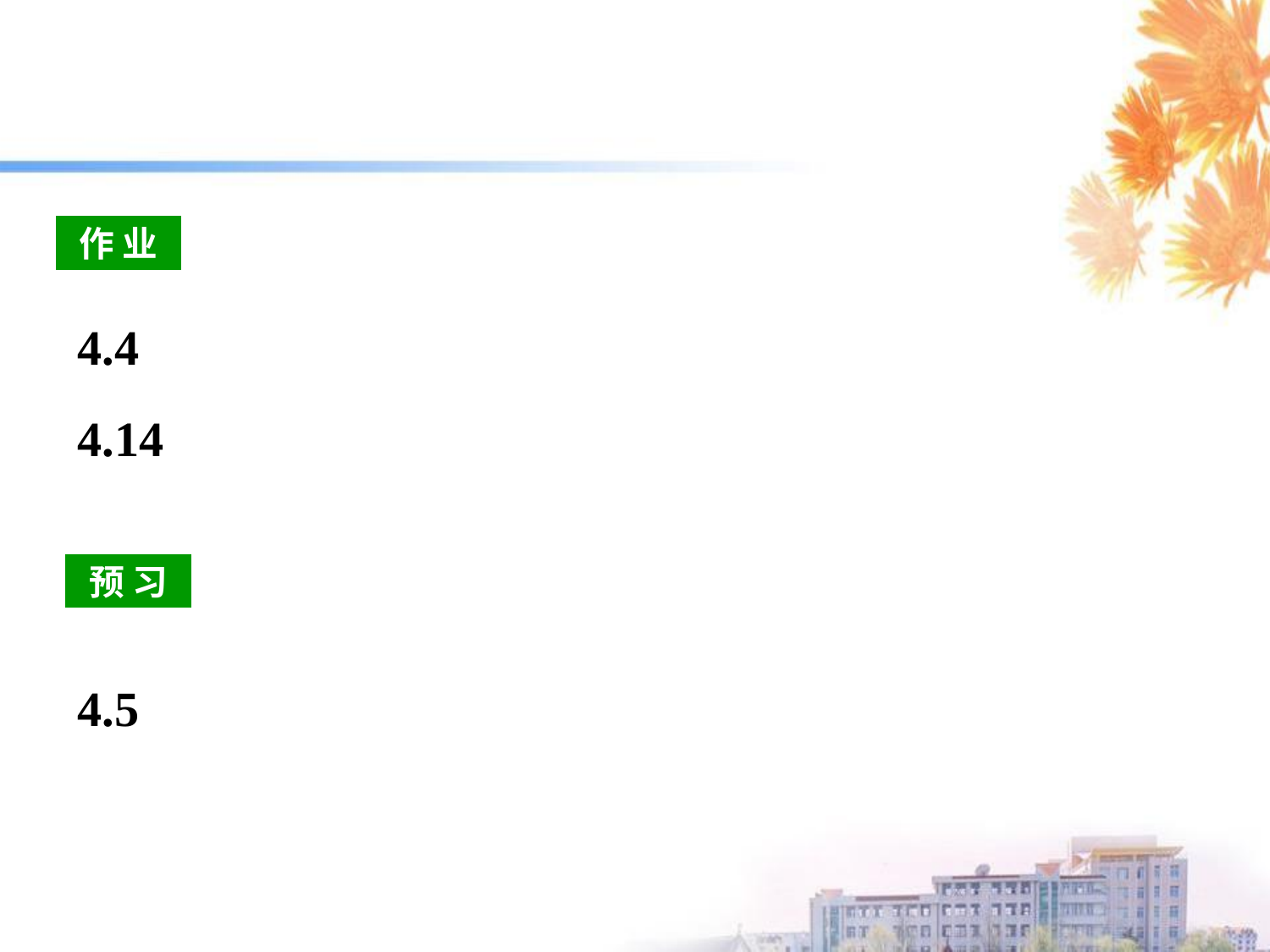

作 业
4.4
4.14

预 习
4.5